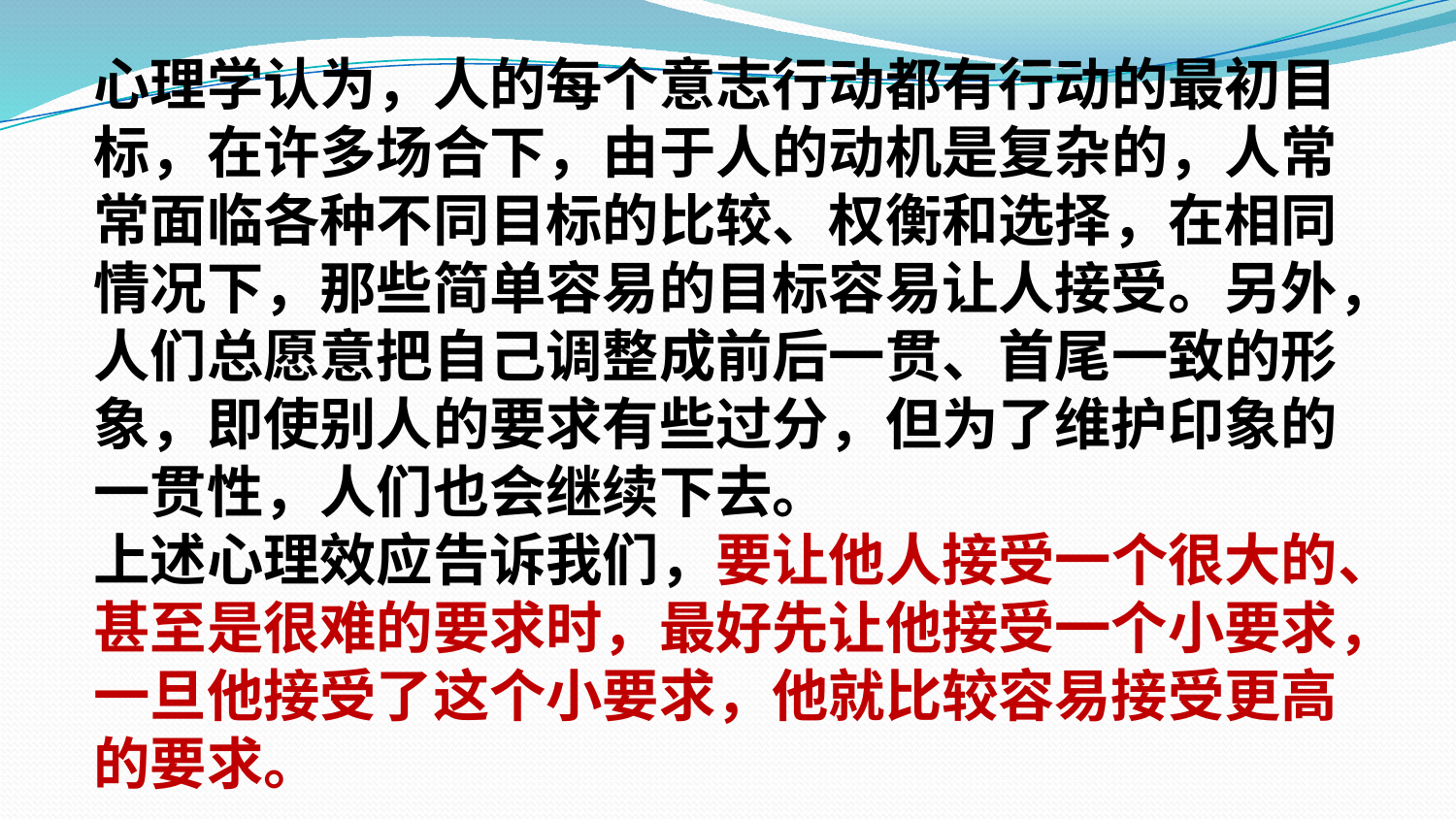

心理学认为，人的每个意志行动都有行动的最初目标，在许多场合下，由于人的动机是复杂的，人常常面临各种不同目标的比较、权衡和选择，在相同情况下，那些简单容易的目标容易让人接受。另外，人们总愿意把自己调整成前后一贯、首尾一致的形象，即使别人的要求有些过分，但为了维护印象的一贯性，人们也会继续下去。
上述心理效应告诉我们，要让他人接受一个很大的、甚至是很难的要求时，最好先让他接受一个小要求，一旦他接受了这个小要求，他就比较容易接受更高的要求。